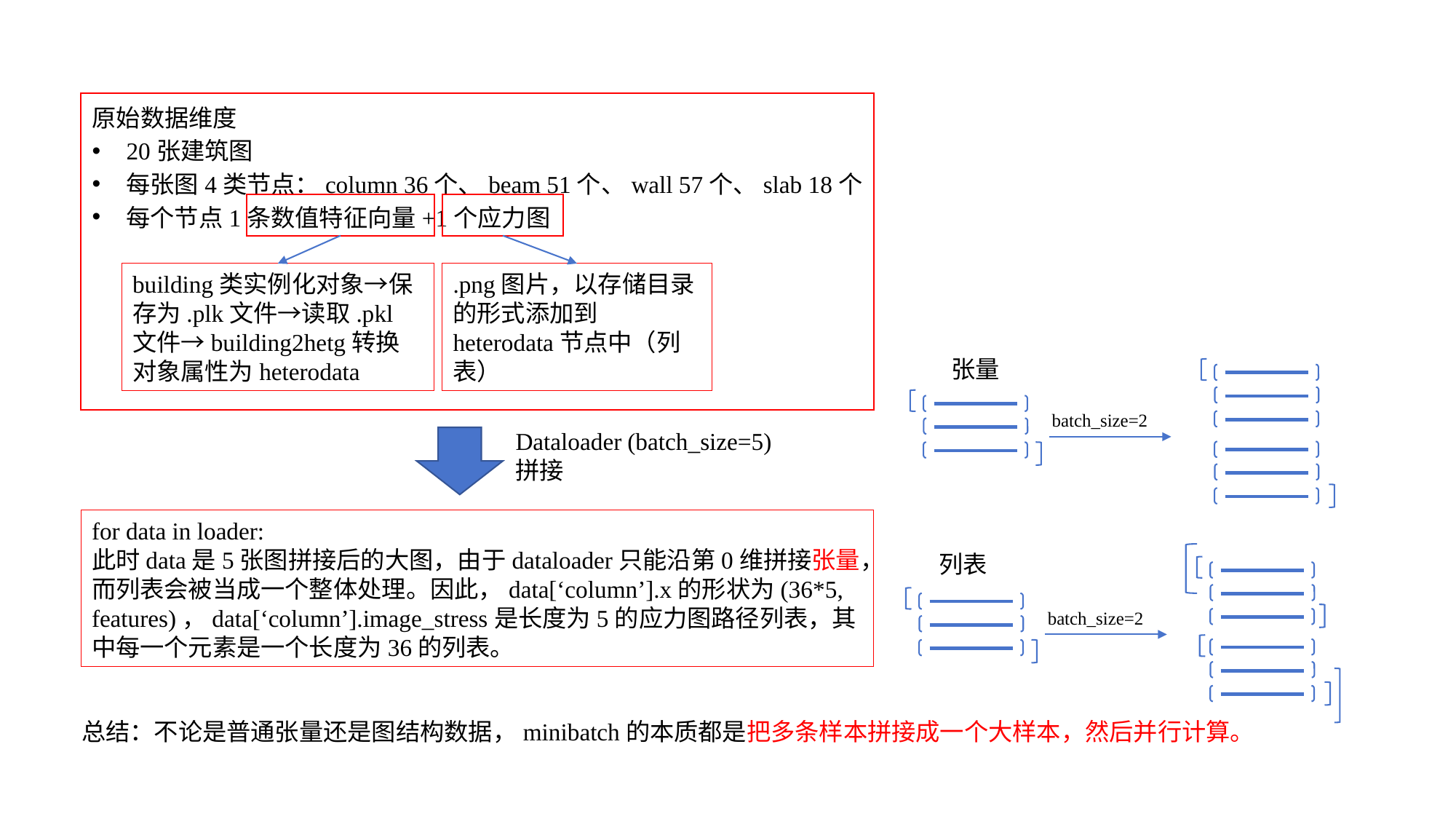

原始数据维度
20张建筑图
每张图4类节点：column 36个、beam 51个、wall 57个、slab 18个
每个节点1条数值特征向量+1个应力图

building类实例化对象→保存为.plk文件→读取.pkl文件→building2hetg转换对象属性为heterodata
.png图片，以存储目录的形式添加到heterodata节点中（列表）
张量

batch_size=2

Dataloader (batch_size=5)
拼接

for data in loader:
此时data是5张图拼接后的大图，由于dataloader只能沿第0维拼接张量，而列表会被当成一个整体处理。因此，data[‘column’].x的形状为(36*5, features)，data[‘column’].image_stress是长度为5的应力图路径列表，其中每一个元素是一个长度为36的列表。
列表

batch_size=2

总结：不论是普通张量还是图结构数据，minibatch的本质都是把多条样本拼接成一个大样本，然后并行计算。